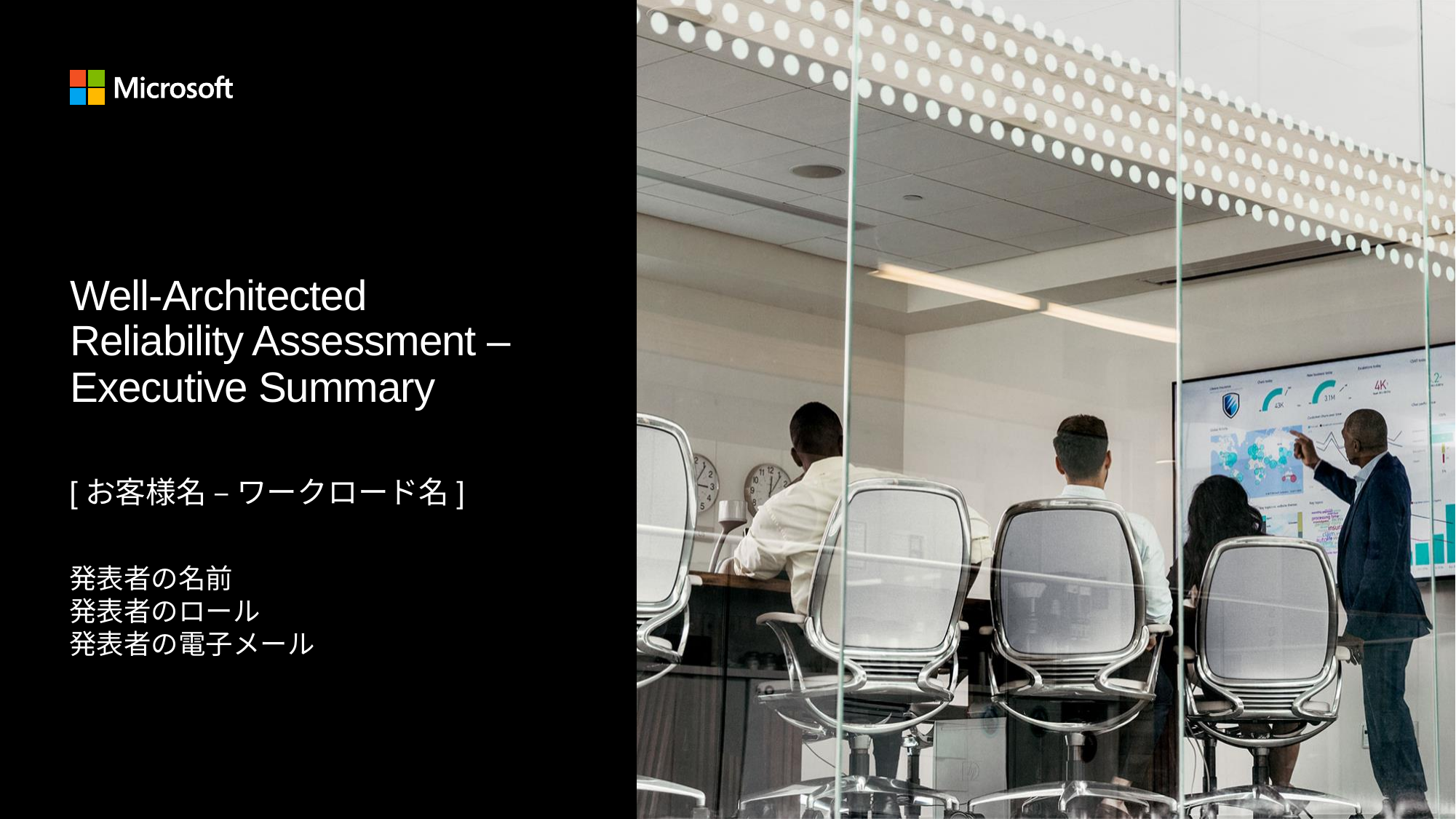

# Well-Architected Reliability Assessment – Executive Summary
[お客様名 – ワークロード名]
発表者の名前
発表者のロール
発表者の電子メール